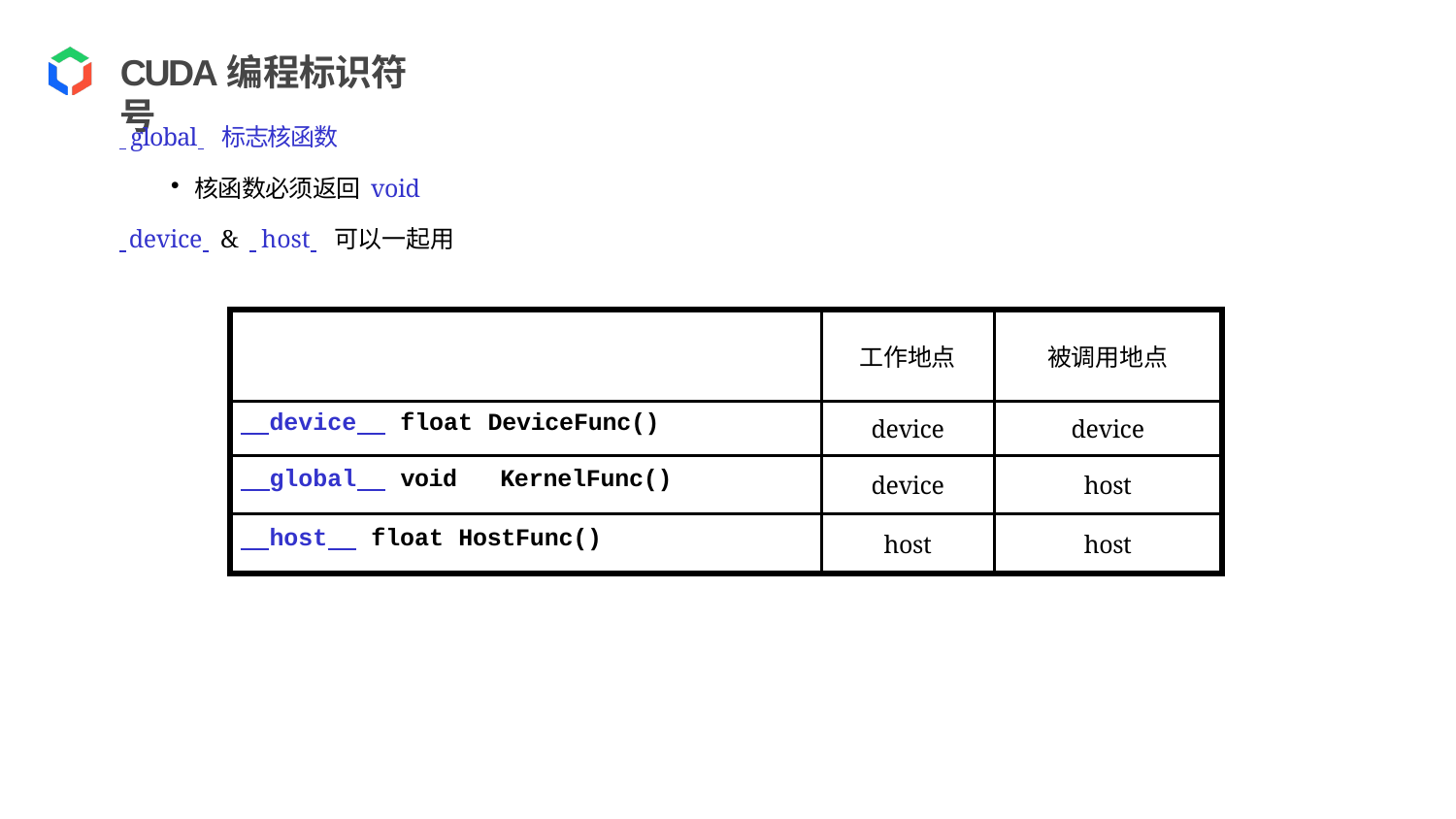

CUDA编程标识符号
 global  标志核函数
核函数必须返回 void
 device  &  host  可以一起用
|  | 工作地点 | 被调用地点 |
| --- | --- | --- |
| device float DeviceFunc() | device | device |
| global void KernelFunc() | device | host |
| host float HostFunc() | host | host |